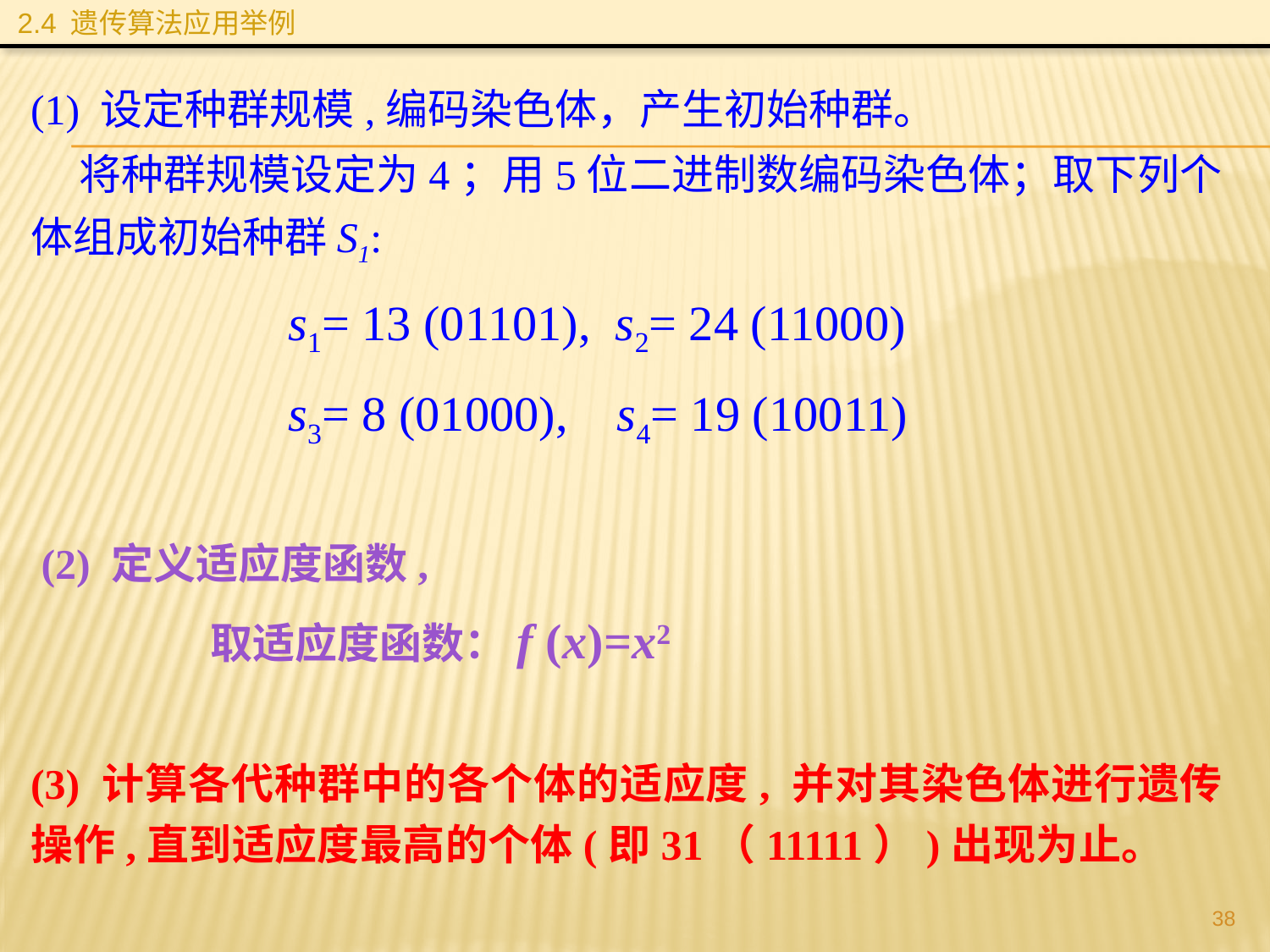

2.4 遗传算法应用举例

(1) 设定种群规模,编码染色体，产生初始种群。
    将种群规模设定为4；用5位二进制数编码染色体；取下列个体组成初始种群S1:
                     s1= 13 (01101),  s2= 24 (11000)
                     s3= 8 (01000),    s4= 19 (10011)

 (2) 定义适应度函数,
               取适应度函数：f (x)=x2

(3) 计算各代种群中的各个体的适应度, 并对其染色体进行遗传操作,直到适应度最高的个体(即31（11111）)出现为止。
38